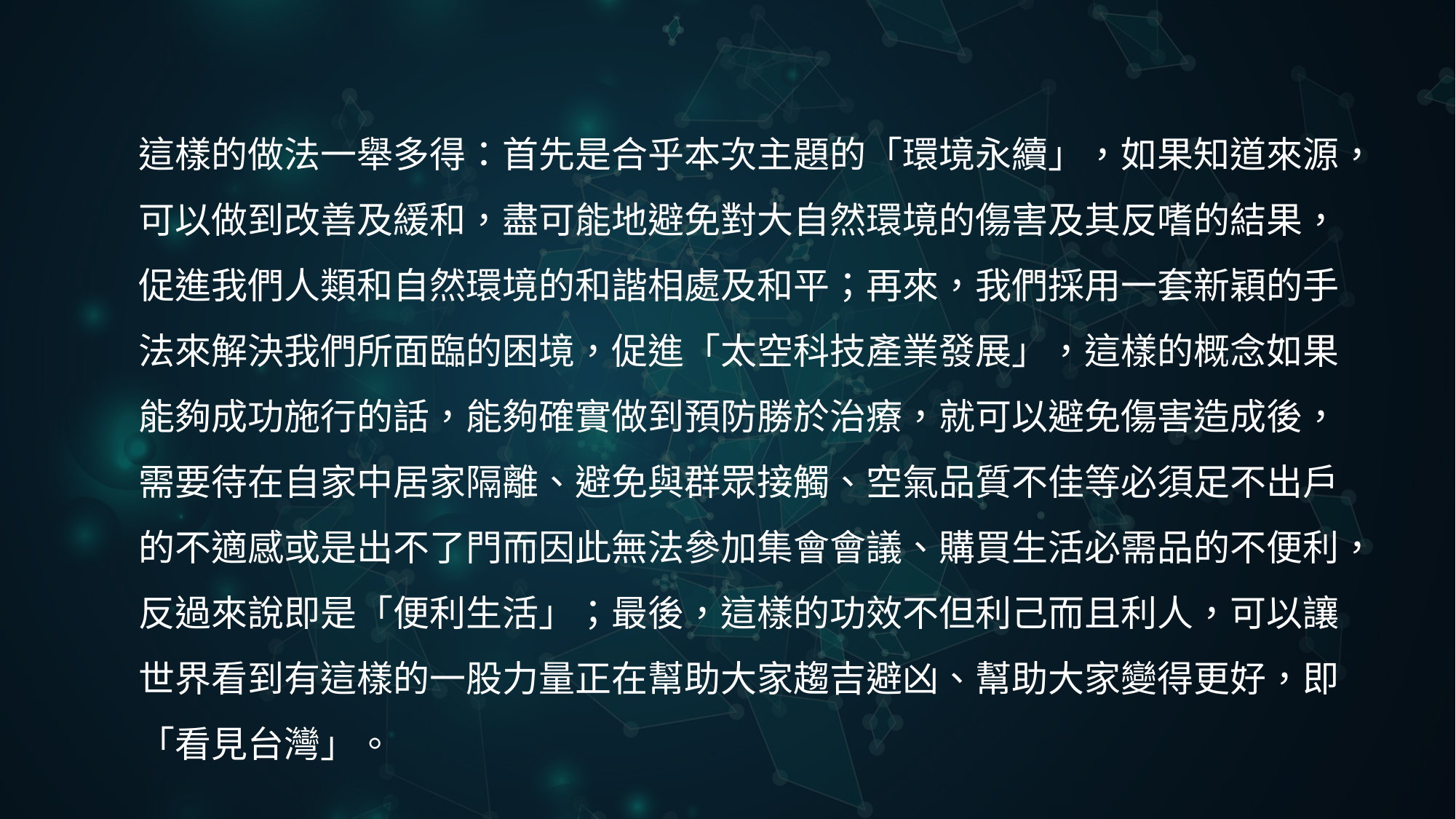

這樣的做法一舉多得：首先是合乎本次主題的「環境永續」，如果知道來源，可以做到改善及緩和，盡可能地避免對大自然環境的傷害及其反嗜的結果，促進我們人類和自然環境的和諧相處及和平；再來，我們採用一套新穎的手法來解決我們所面臨的困境，促進「太空科技產業發展」，這樣的概念如果能夠成功施行的話，能夠確實做到預防勝於治療，就可以避免傷害造成後，需要待在自家中居家隔離、避免與群眾接觸、空氣品質不佳等必須足不出戶的不適感或是出不了門而因此無法參加集會會議、購買生活必需品的不便利，反過來說即是「便利生活」；最後，這樣的功效不但利己而且利人，可以讓世界看到有這樣的一股力量正在幫助大家趨吉避凶、幫助大家變得更好，即「看見台灣」。